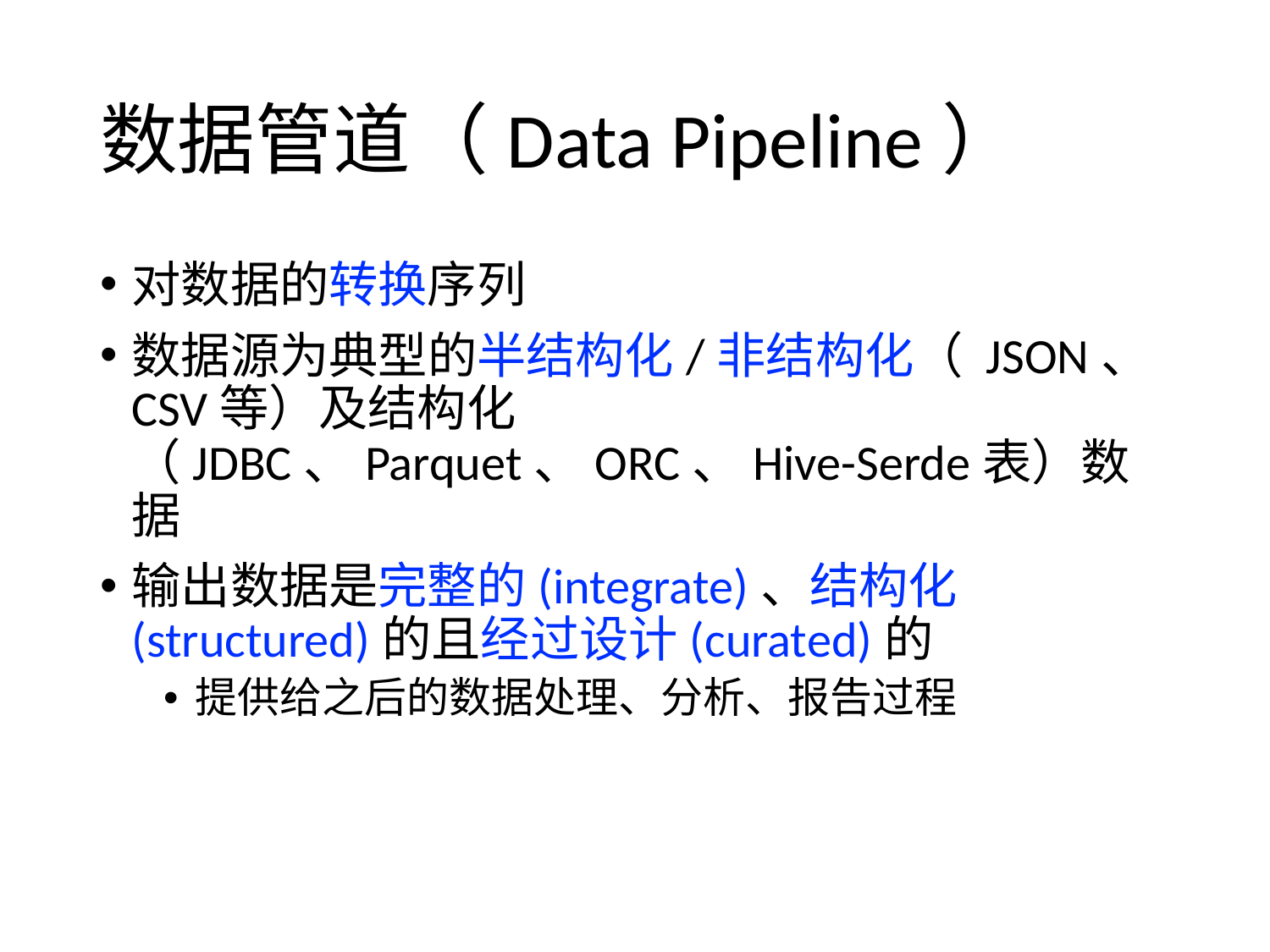

# 数据管道（Data Pipeline）
对数据的转换序列
数据源为典型的半结构化/非结构化（ JSON、CSV等）及结构化（JDBC、Parquet、ORC、Hive-Serde表）数据
输出数据是完整的(integrate)、结构化(structured)的且经过设计(curated)的
提供给之后的数据处理、分析、报告过程